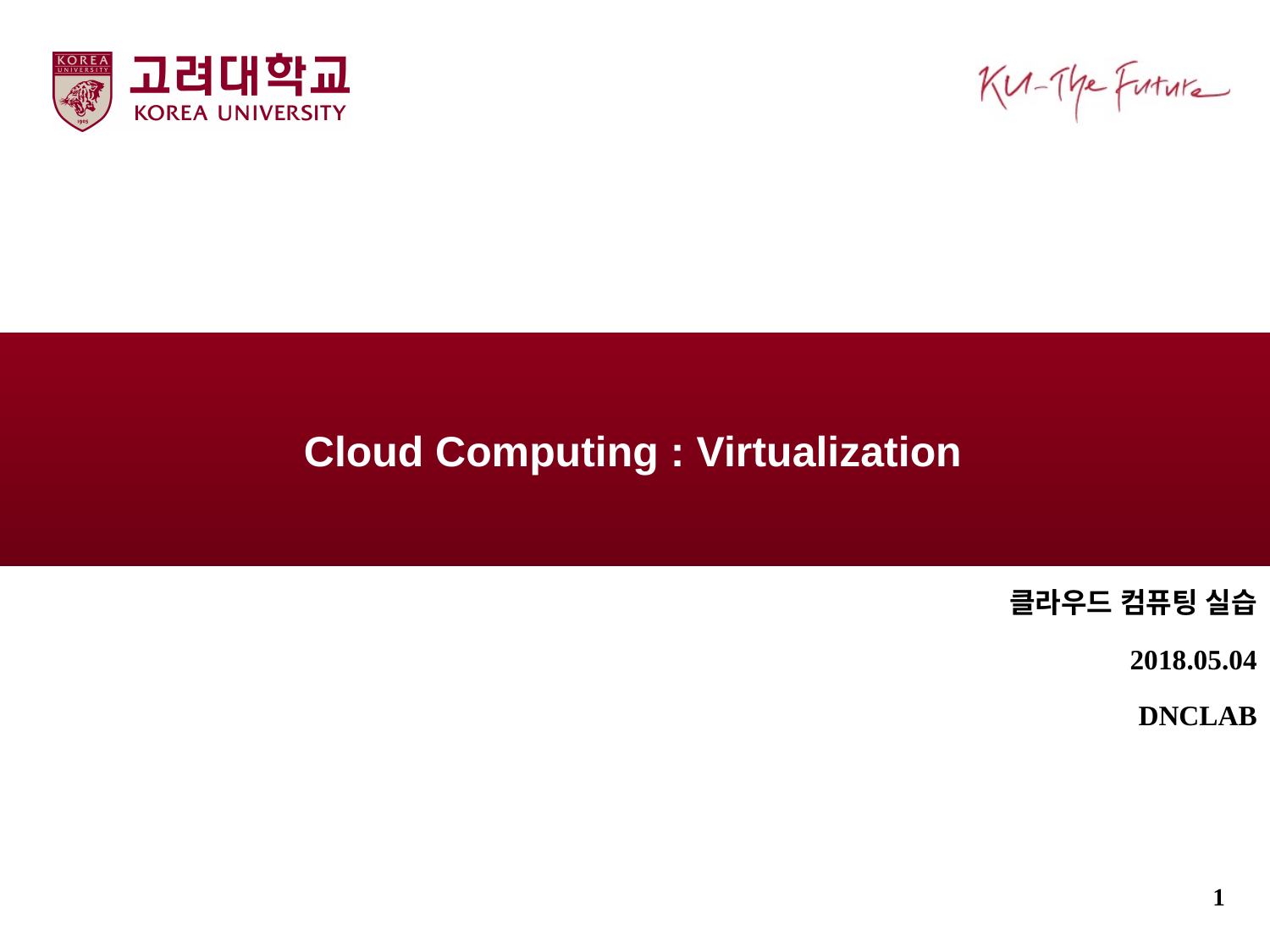

# Cloud Computing : Virtualization
클라우드 컴퓨팅 실습
	2018.05.04
DNCLAB
1